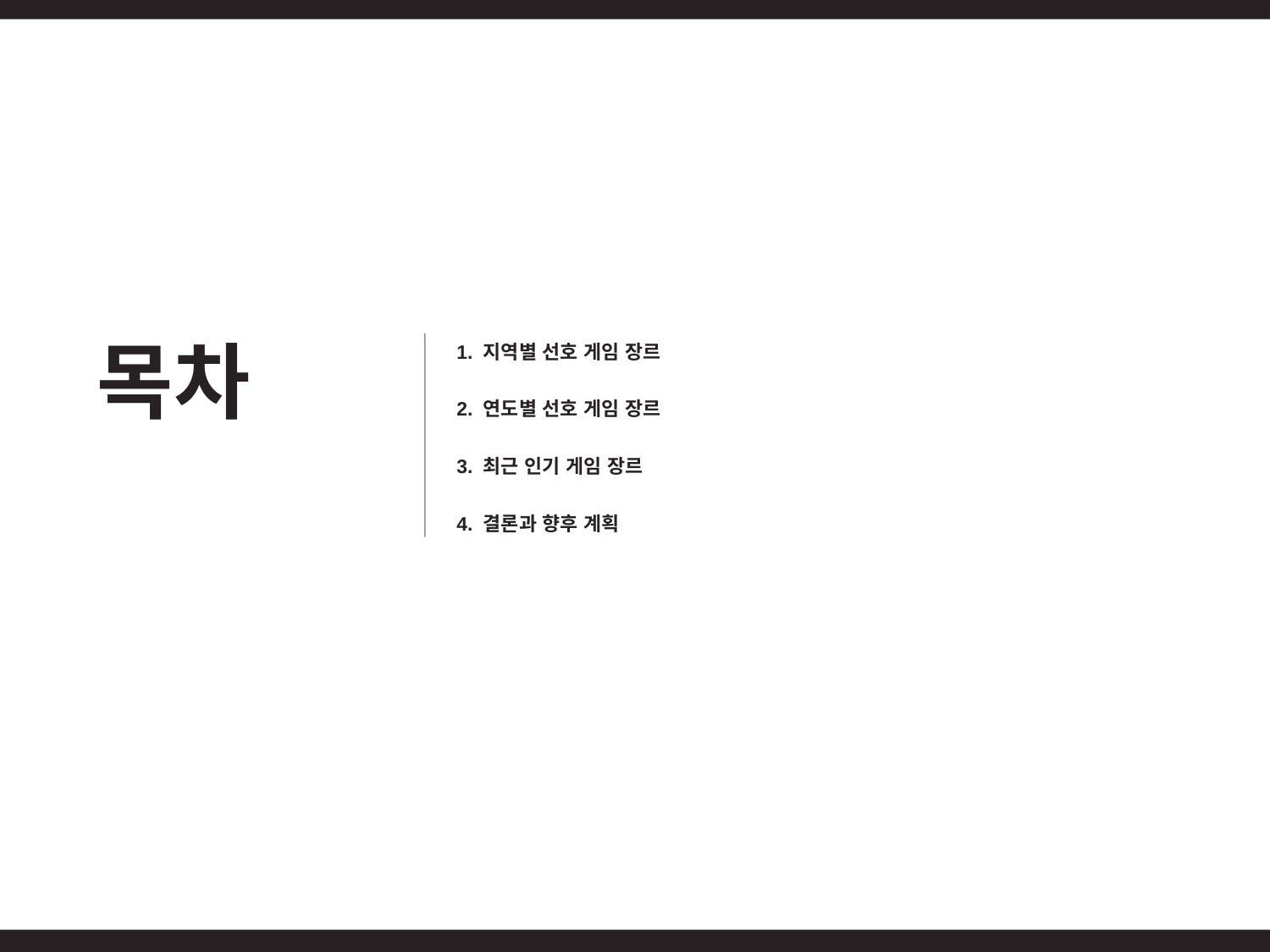

목차
1. 지역별 선호 게임 장르
2. 연도별 선호 게임 장르
3. 최근 인기 게임 장르
4. 결론과 향후 계획